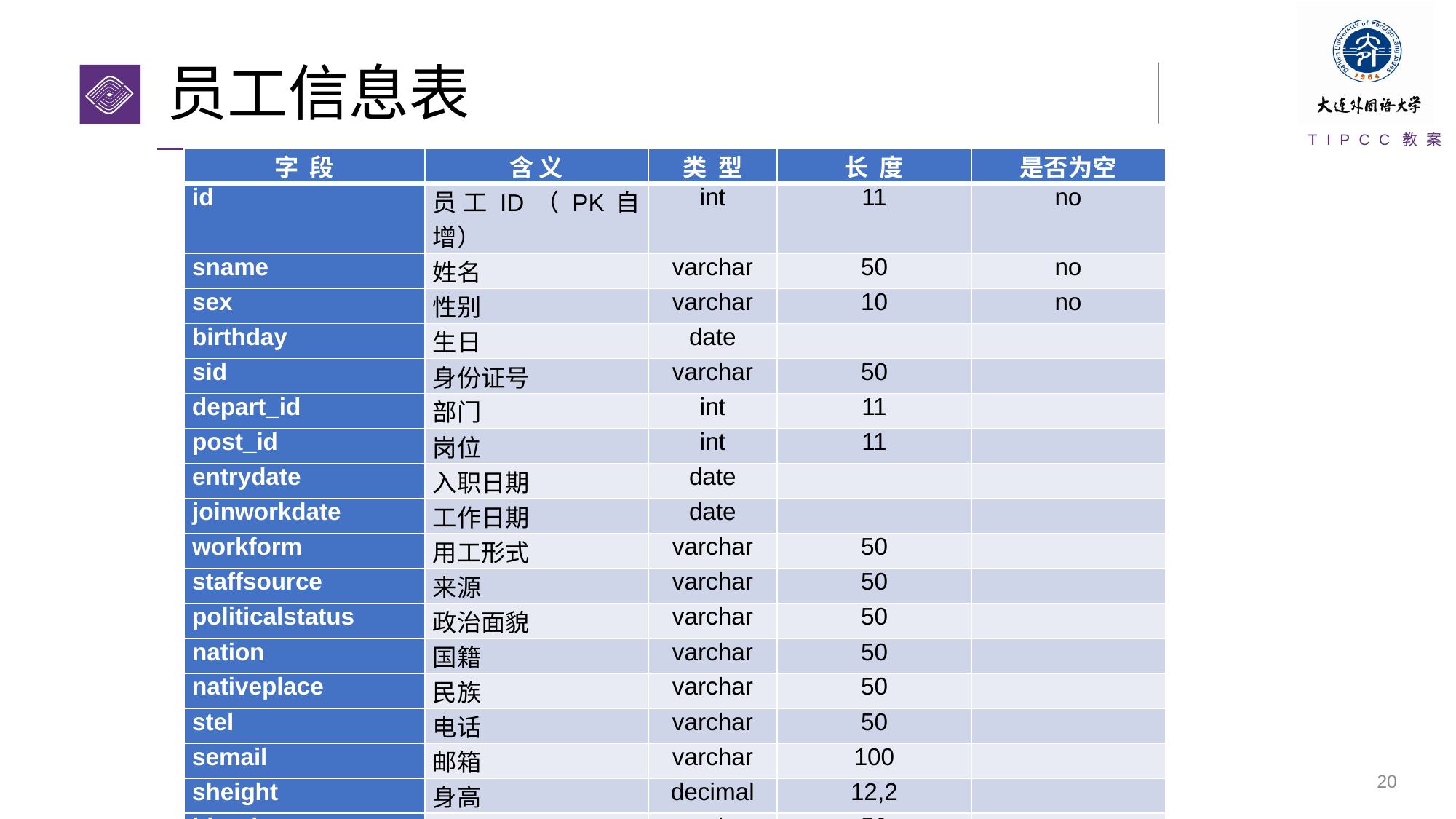

# 员工信息表
| 字 段 | 含 义 | 类 型 | 长 度 | 是否为空 |
| --- | --- | --- | --- | --- |
| id | 员工ID（PK自增） | int | 11 | no |
| sname | 姓名 | varchar | 50 | no |
| sex | 性别 | varchar | 10 | no |
| birthday | 生日 | date |  |  |
| sid | 身份证号 | varchar | 50 |  |
| depart\_id | 部门 | int | 11 |  |
| post\_id | 岗位 | int | 11 |  |
| entrydate | 入职日期 | date |  |  |
| joinworkdate | 工作日期 | date |  |  |
| workform | 用工形式 | varchar | 50 |  |
| staffsource | 来源 | varchar | 50 |  |
| politicalstatus | 政治面貌 | varchar | 50 |  |
| nation | 国籍 | varchar | 50 |  |
| nativeplace | 民族 | varchar | 50 |  |
| stel | 电话 | varchar | 50 |  |
| semail | 邮箱 | varchar | 100 |  |
| sheight | 身高 | decimal | 12,2 |  |
| bloodtype | 血型 | varchar | 50 |  |
| maritalstatus | 婚姻状况 | varchar | 50 |  |
| registeredresidence | 籍贯 | varchar | 50 |  |
| education | 学历 | varchar | 50 |  |
| degree | 学位 | varchar | 50 |  |
| university | 毕业院校 | varchar | 50 |  |
| major | 专业 | varchar | 50 |  |
| graduationdate | 毕业时间 | date |  |  |
| startdate | 试用期开始时间 | date |  |  |
| enddate | 试用期结束时间 | date |  |  |
| status | 状态 | varchar | 50 |  |
| peroidopdate | 操作日期 | date |  |  |
20